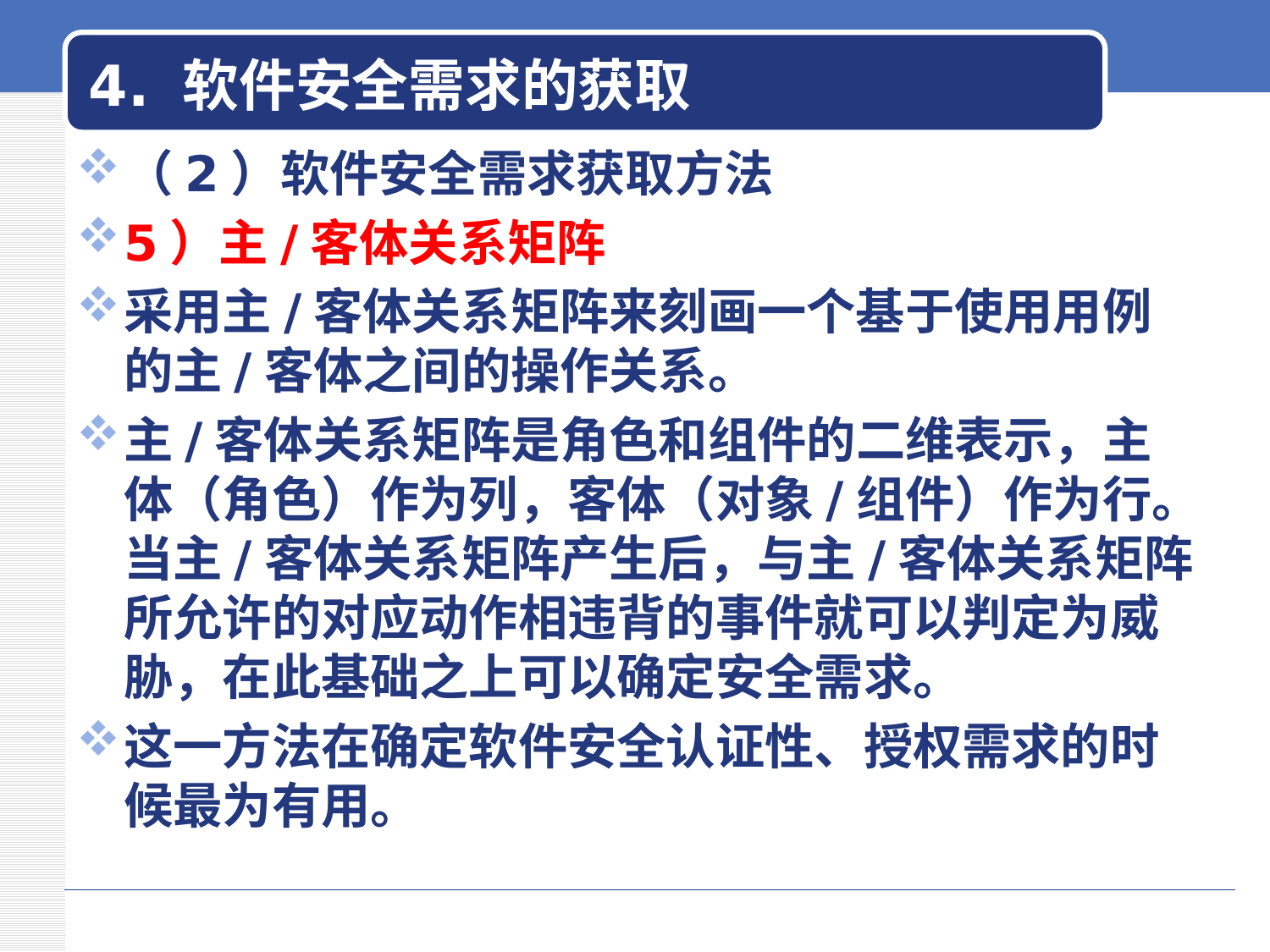

# 4. 软件安全需求的获取
（2）软件安全需求获取方法
5）主/客体关系矩阵
采用主/客体关系矩阵来刻画一个基于使用用例的主/客体之间的操作关系。
主/客体关系矩阵是角色和组件的二维表示，主体（角色）作为列，客体（对象/组件）作为行。当主/客体关系矩阵产生后，与主/客体关系矩阵所允许的对应动作相违背的事件就可以判定为威胁，在此基础之上可以确定安全需求。
这一方法在确定软件安全认证性、授权需求的时候最为有用。